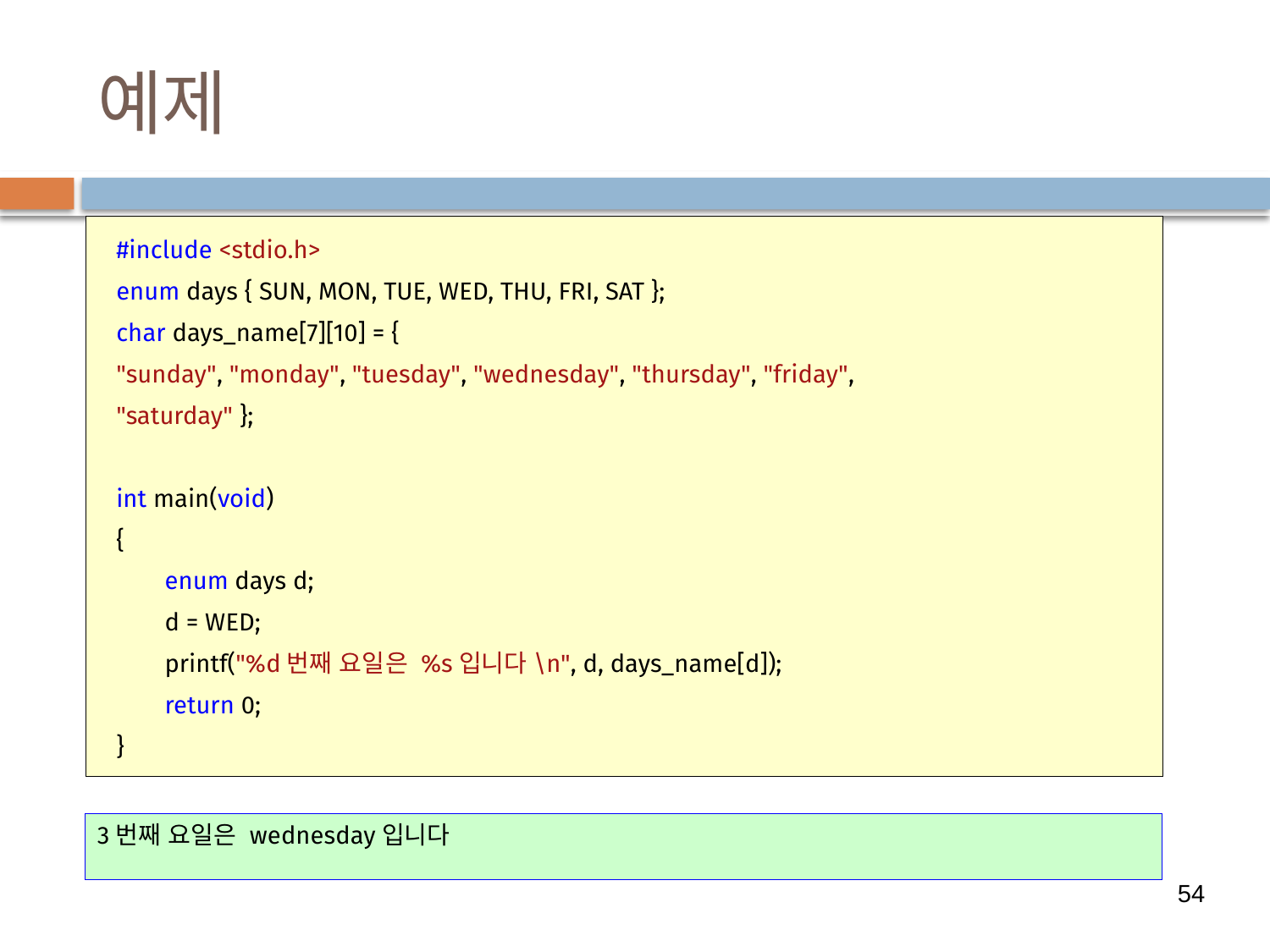

# 예제
#include <stdio.h>
enum days { SUN, MON, TUE, WED, THU, FRI, SAT };
char days_name[7][10] = {
"sunday", "monday", "tuesday", "wednesday", "thursday", "friday",
"saturday" };

int main(void)
{
	  enum days d;
	  d = WED;
	  printf("%d번째 요일은 %s입니다\n", d, days_name[d]);
	  return 0;
}
3번째 요일은 wednesday입니다
54